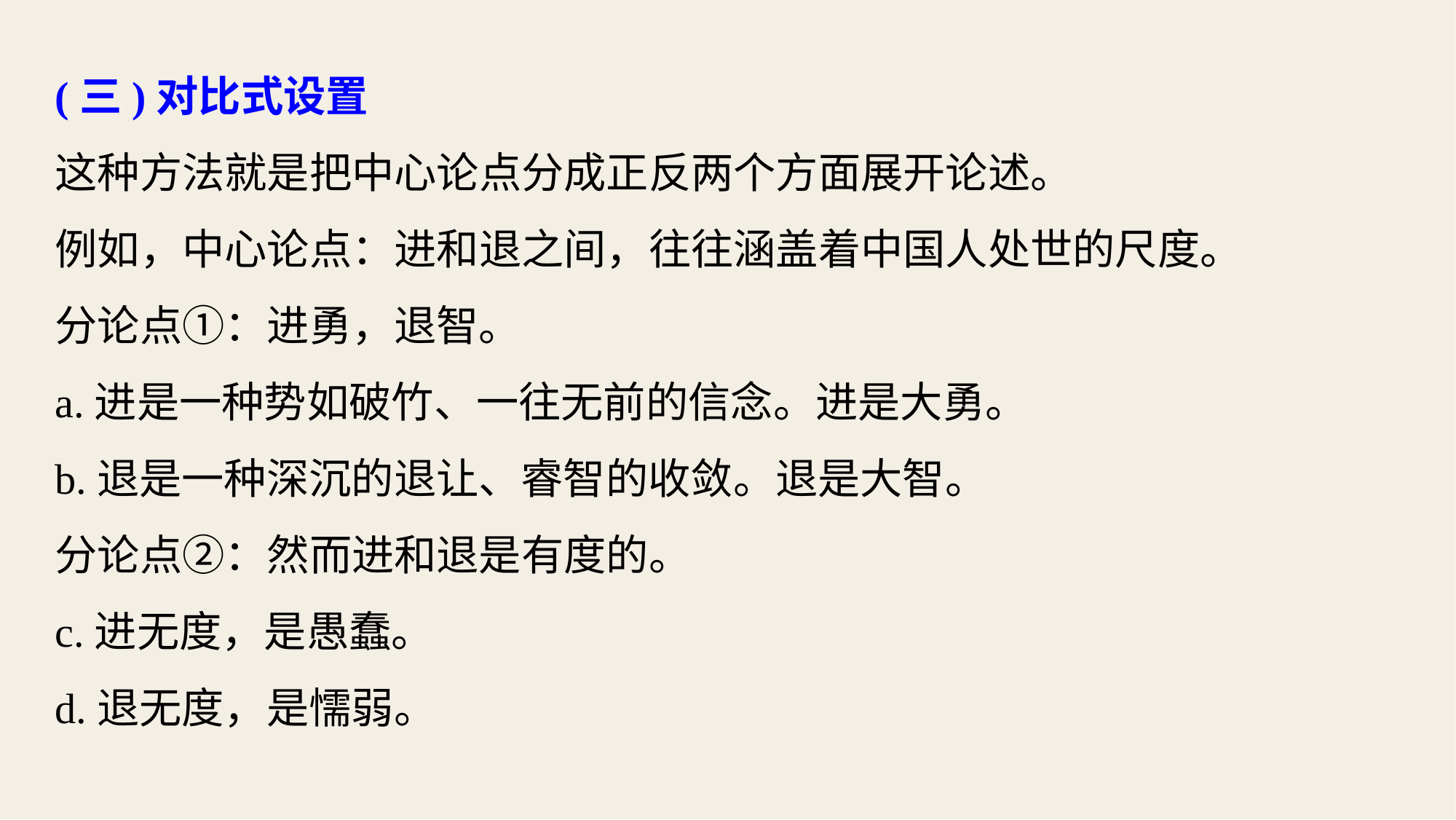

(三)对比式设置
这种方法就是把中心论点分成正反两个方面展开论述。
例如，中心论点：进和退之间，往往涵盖着中国人处世的尺度。
分论点①：进勇，退智。
a.进是一种势如破竹、一往无前的信念。进是大勇。
b.退是一种深沉的退让、睿智的收敛。退是大智。
分论点②：然而进和退是有度的。
c.进无度，是愚蠢。
d.退无度，是懦弱。